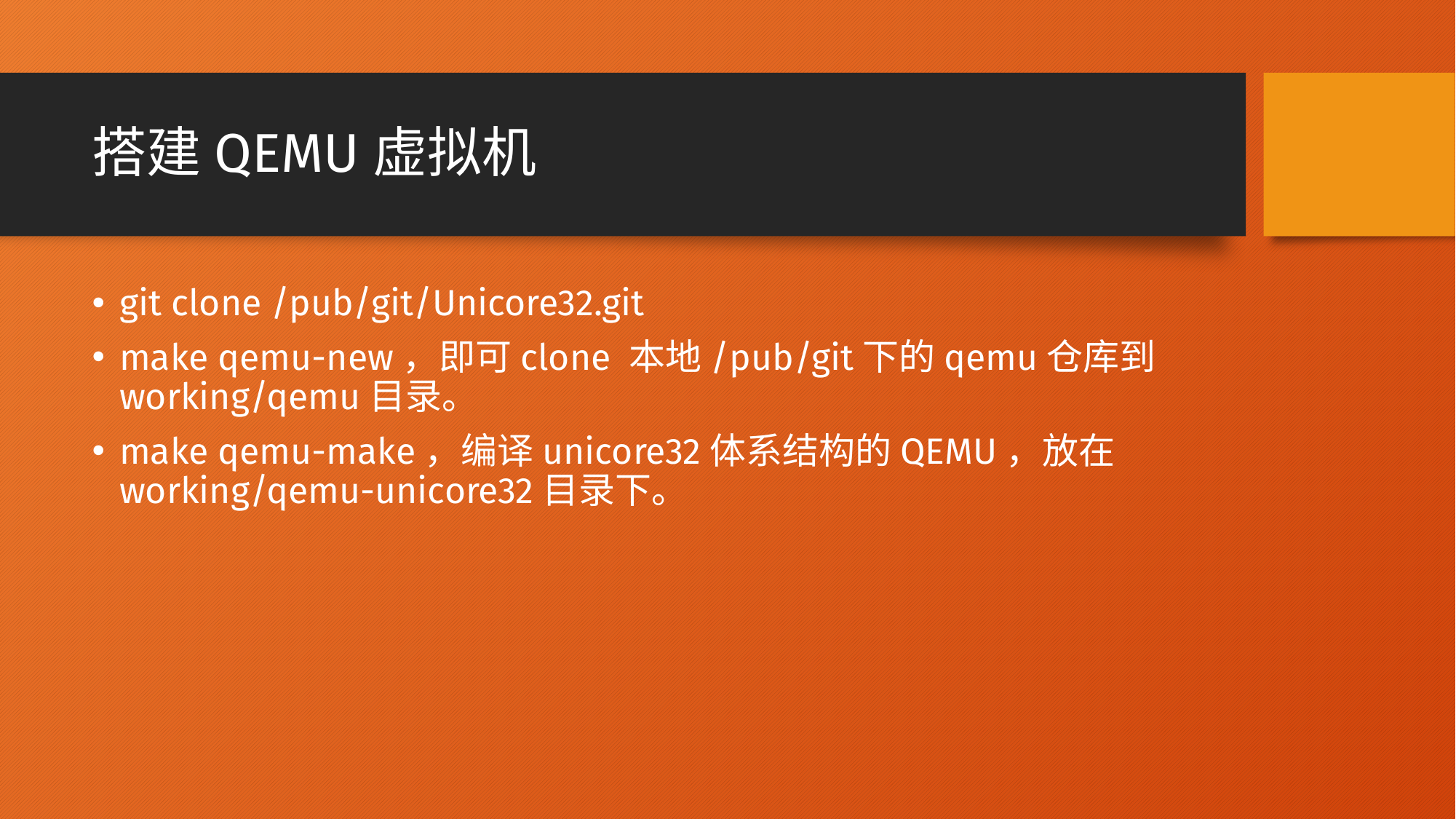

# 搭建QEMU虚拟机
git clone /pub/git/Unicore32.git
make qemu-new，即可clone 本地/pub/git下的qemu仓库到working/qemu目录。
make qemu-make，编译unicore32体系结构的QEMU，放在working/qemu-unicore32目录下。